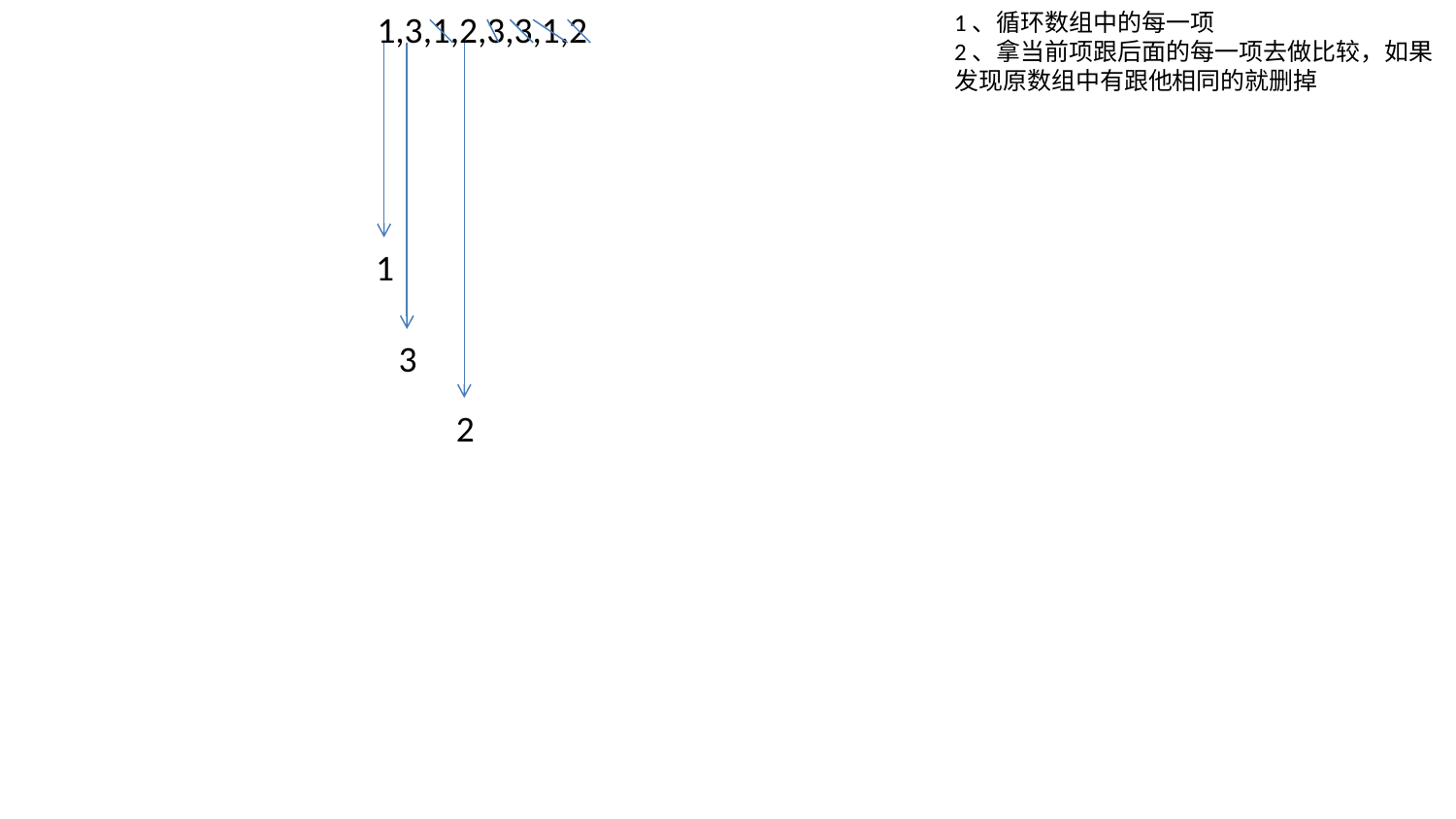

1,3,1,2,3,3,1,2
1、循环数组中的每一项
2、拿当前项跟后面的每一项去做比较，如果发现原数组中有跟他相同的就删掉
1
3
2